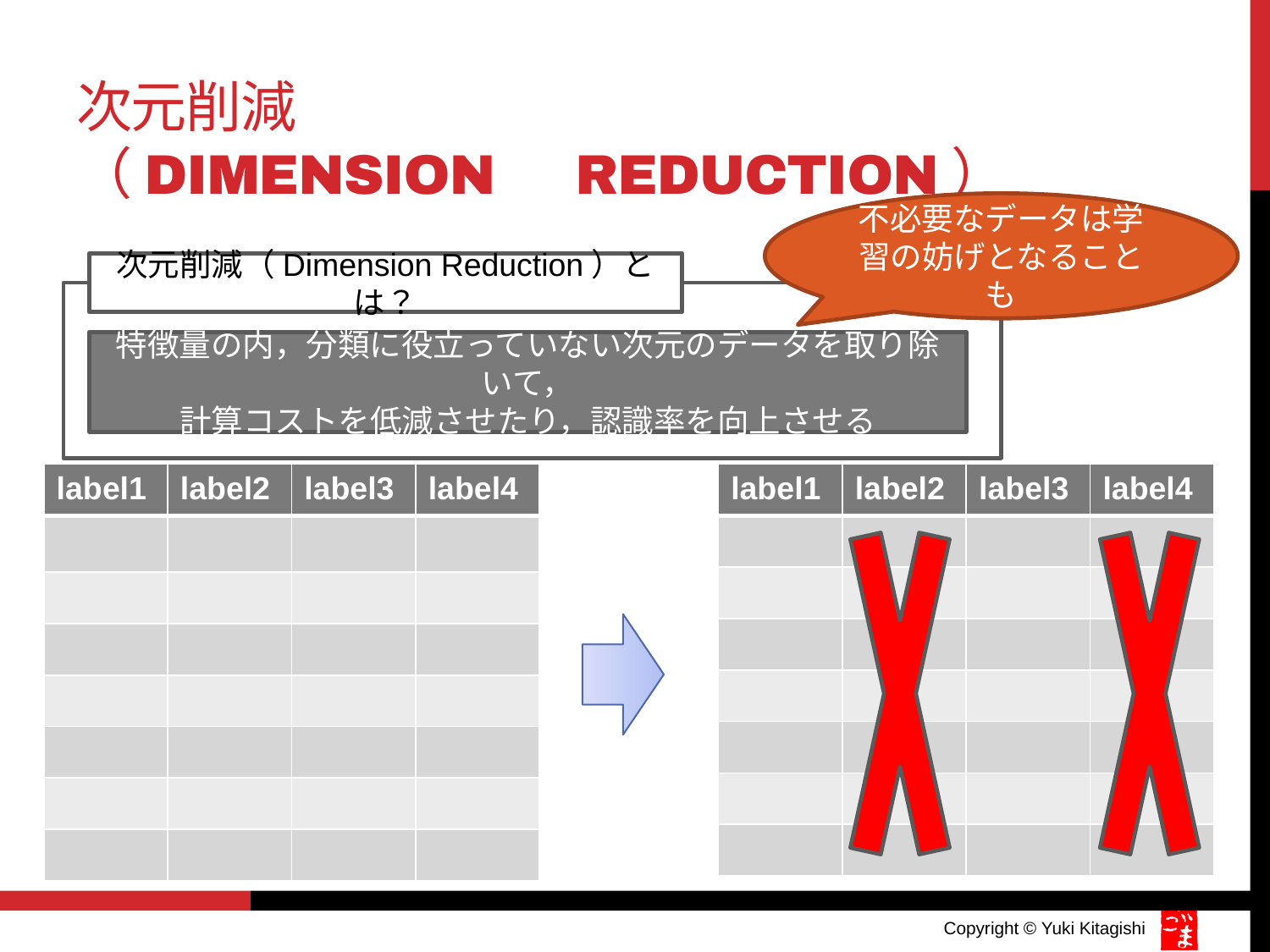

# 次元削減 （dimension　reduction）
不必要なデータは学習の妨げとなることも
次元削減（Dimension Reduction）とは？

特徴量の内，分類に役立っていない次元のデータを取り除いて，
計算コストを低減させたり，認識率を向上させる

| label1 | label2 | label3 | label4 |
| --- | --- | --- | --- |
|  |  |  |  |
|  |  |  |  |
|  |  |  |  |
|  |  |  |  |
|  |  |  |  |
|  |  |  |  |
|  |  |  |  |
| label1 | label2 | label3 | label4 |
| --- | --- | --- | --- |
|  |  |  |  |
|  |  |  |  |
|  |  |  |  |
|  |  |  |  |
|  |  |  |  |
|  |  |  |  |
|  |  |  |  |

Copyright © Yuki Kitagishi